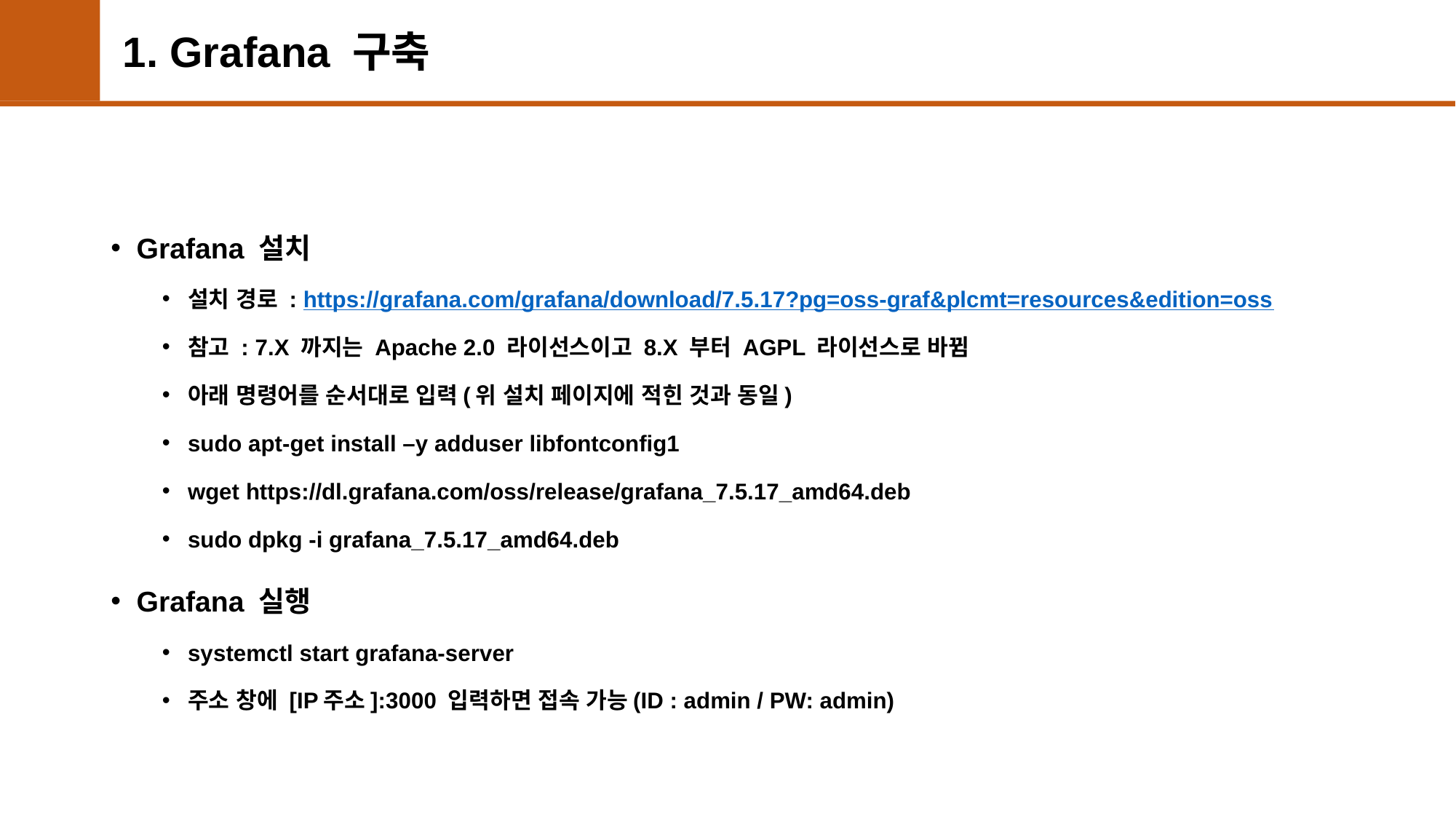

# 1. Grafana 구축

Grafana 설치
설치 경로 : https://grafana.com/grafana/download/7.5.17?pg=oss-graf&plcmt=resources&edition=oss
참고 : 7.X 까지는 Apache 2.0 라이선스이고 8.X 부터 AGPL 라이선스로 바뀜
아래 명령어를 순서대로 입력(위 설치 페이지에 적힌 것과 동일)
sudo apt-get install –y adduser libfontconfig1
wget https://dl.grafana.com/oss/release/grafana_7.5.17_amd64.deb
sudo dpkg -i grafana_7.5.17_amd64.deb
Grafana 실행
systemctl start grafana-server
주소 창에 [IP주소]:3000 입력하면 접속 가능(ID : admin / PW: admin)